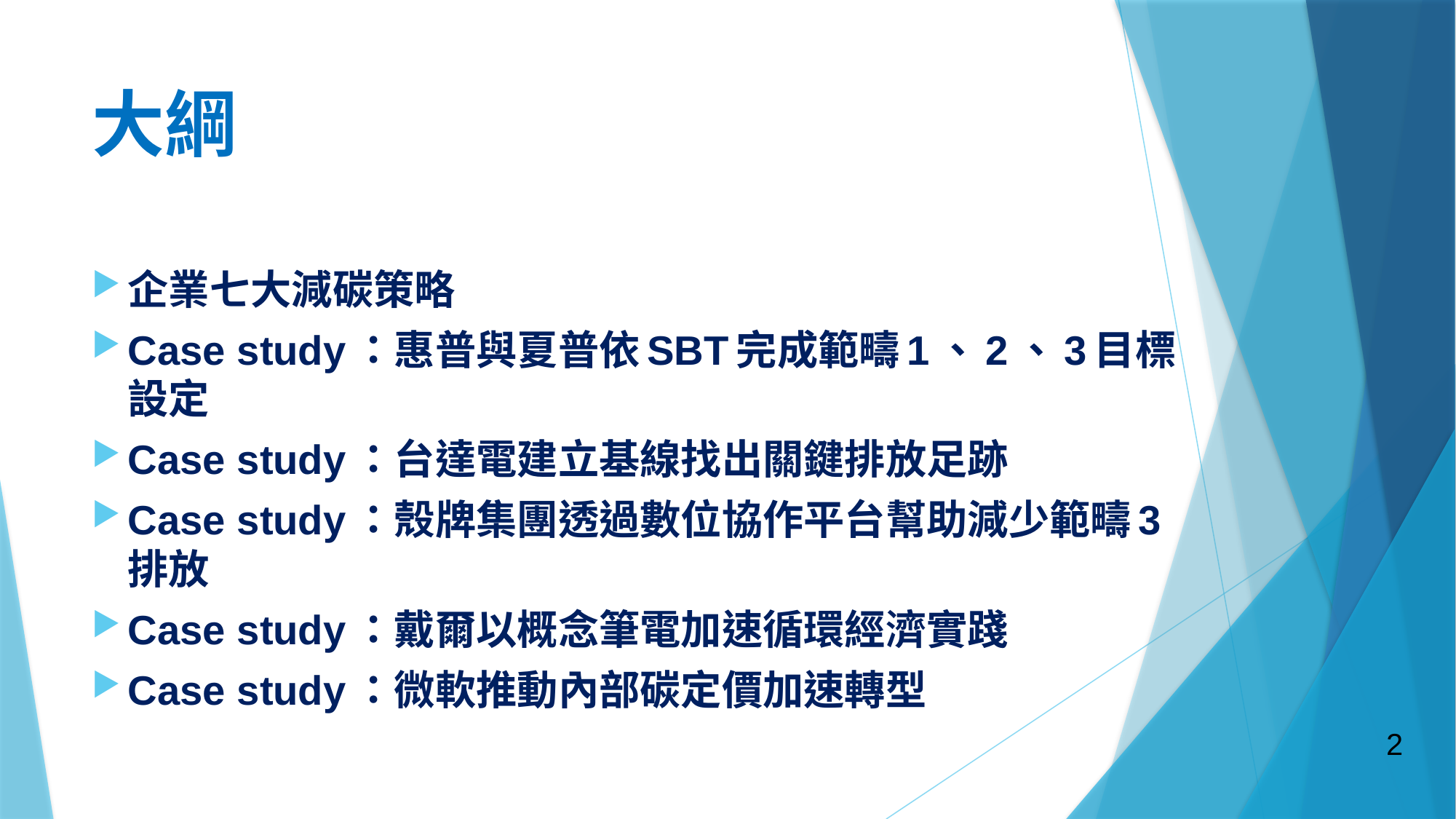

# 大綱
企業七大減碳策略
Case study：惠普與夏普依SBT完成範疇1、2、3目標設定
Case study：台達電建立基線找出關鍵排放足跡
Case study：殼牌集團透過數位協作平台幫助減少範疇3排放
Case study：戴爾以概念筆電加速循環經濟實踐
Case study：微軟推動內部碳定價加速轉型
2